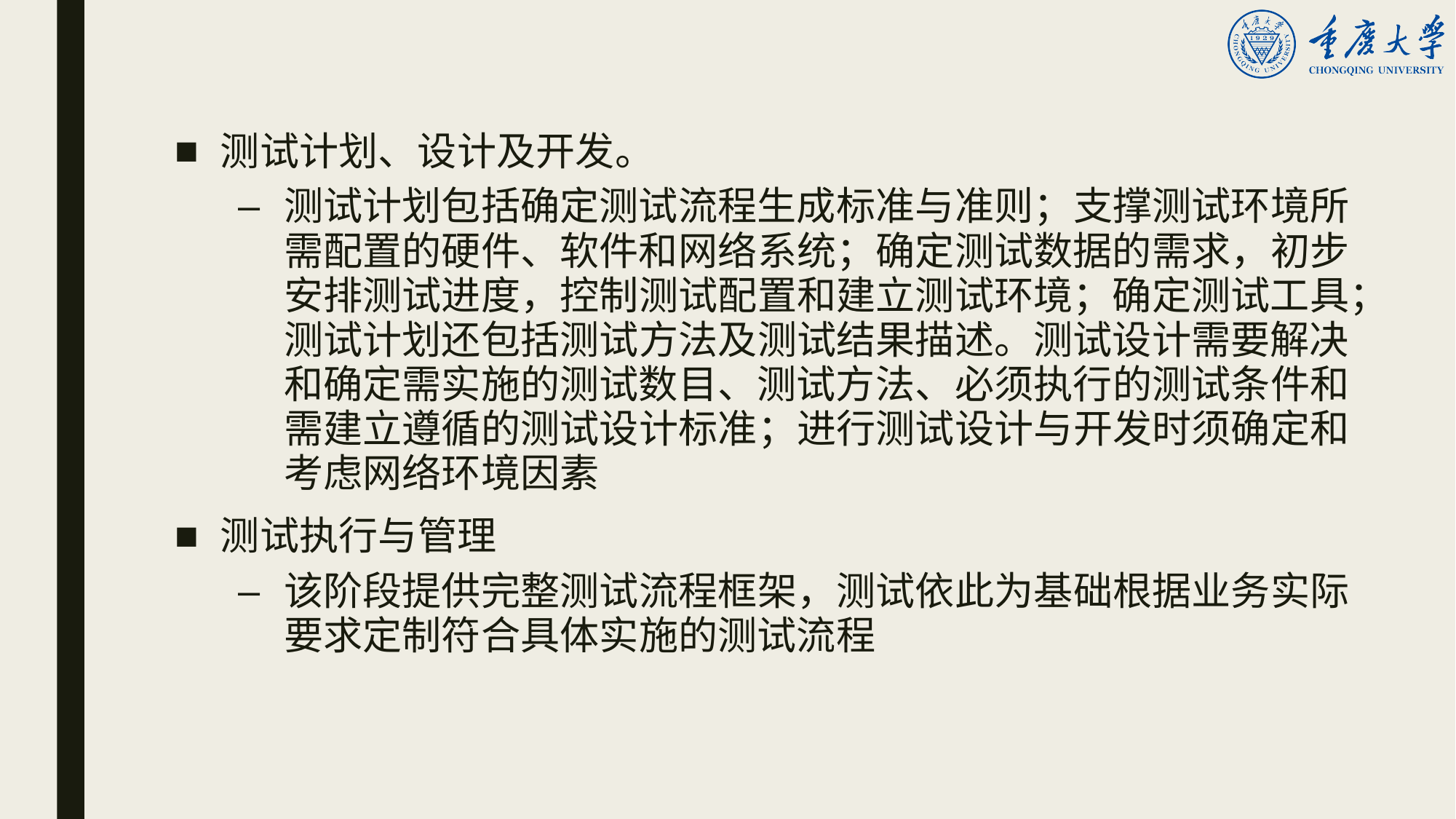

测试计划、设计及开发。
测试计划包括确定测试流程生成标准与准则；支撑测试环境所需配置的硬件、软件和网络系统；确定测试数据的需求，初步安排测试进度，控制测试配置和建立测试环境；确定测试工具；测试计划还包括测试方法及测试结果描述。测试设计需要解决和确定需实施的测试数目、测试方法、必须执行的测试条件和需建立遵循的测试设计标准；进行测试设计与开发时须确定和考虑网络环境因素
测试执行与管理
该阶段提供完整测试流程框架，测试依此为基础根据业务实际要求定制符合具体实施的测试流程